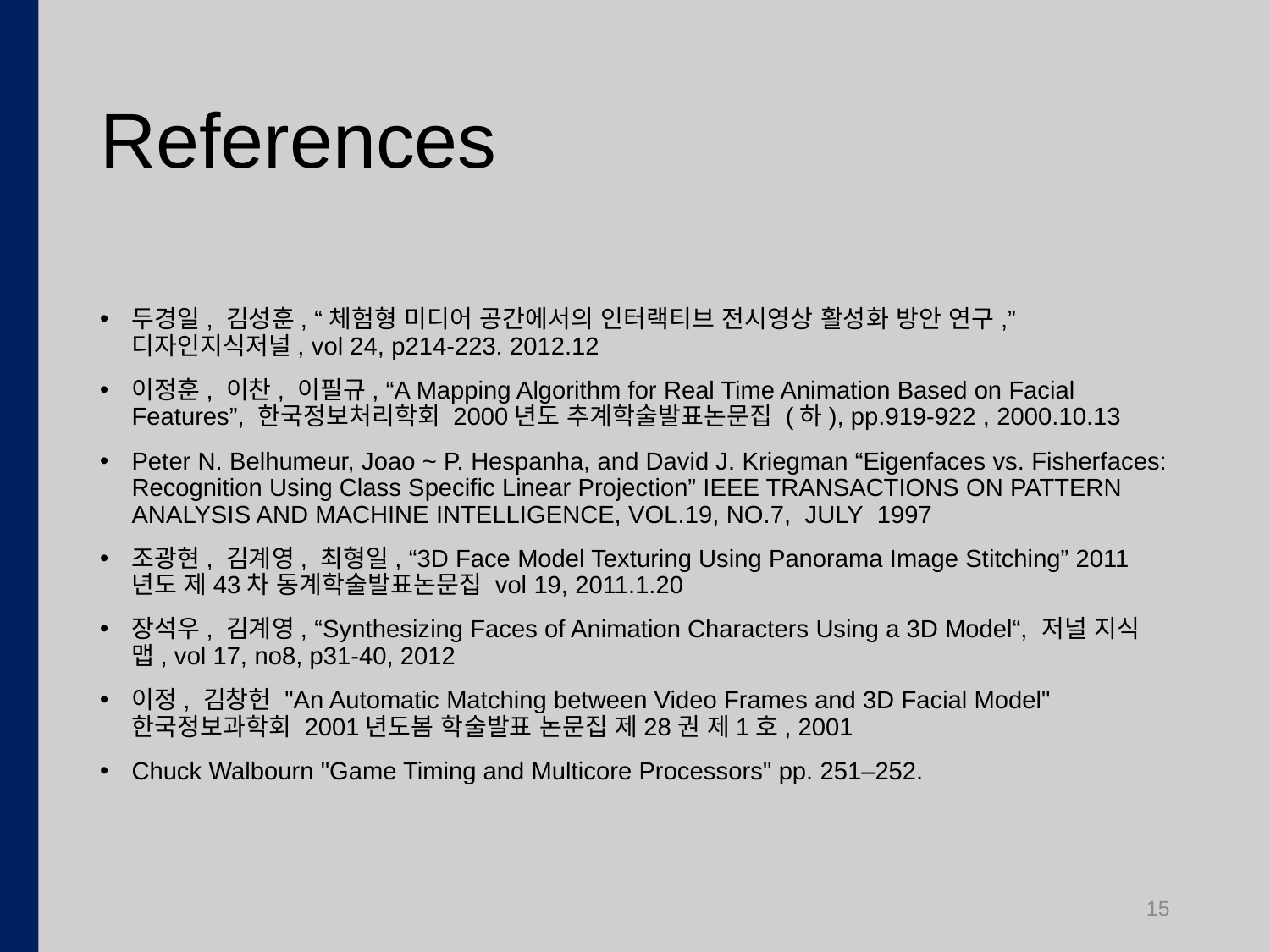

# References

두경일, 김성훈, “체험형 미디어 공간에서의 인터랙티브 전시영상 활성화 방안 연구,” 디자인지식저널, vol 24, p214-223. 2012.12
이정훈, 이찬, 이필규, “A Mapping Algorithm for Real Time Animation Based on Facial Features”, 한국정보처리학회 2000년도 추계학술발표논문집 (하), pp.919-922 , 2000.10.13
Peter N. Belhumeur, Joao ~ P. Hespanha, and David J. Kriegman “Eigenfaces vs. Fisherfaces: Recognition Using Class Specific Linear Projection” IEEE TRANSACTIONS ON PATTERN ANALYSIS AND MACHINE INTELLIGENCE, VOL.19, NO.7,  JULY  1997
조광현, 김계영, 최형일, “3D Face Model Texturing Using Panorama Image Stitching” 2011년도 제43차 동계학술발표논문집 vol 19, 2011.1.20
장석우, 김계영, “Synthesizing Faces of Animation Characters Using a 3D Model“, 저널 지식맵, vol 17, no8, p31-40, 2012
이정, 김창헌 "An Automatic Matching between Video Frames and 3D Facial Model" 한국정보과학회 2001년도봄 학술발표 논문집 제28권 제1호, 2001
Chuck Walbourn "Game Timing and Multicore Processors" pp. 251–252.
15